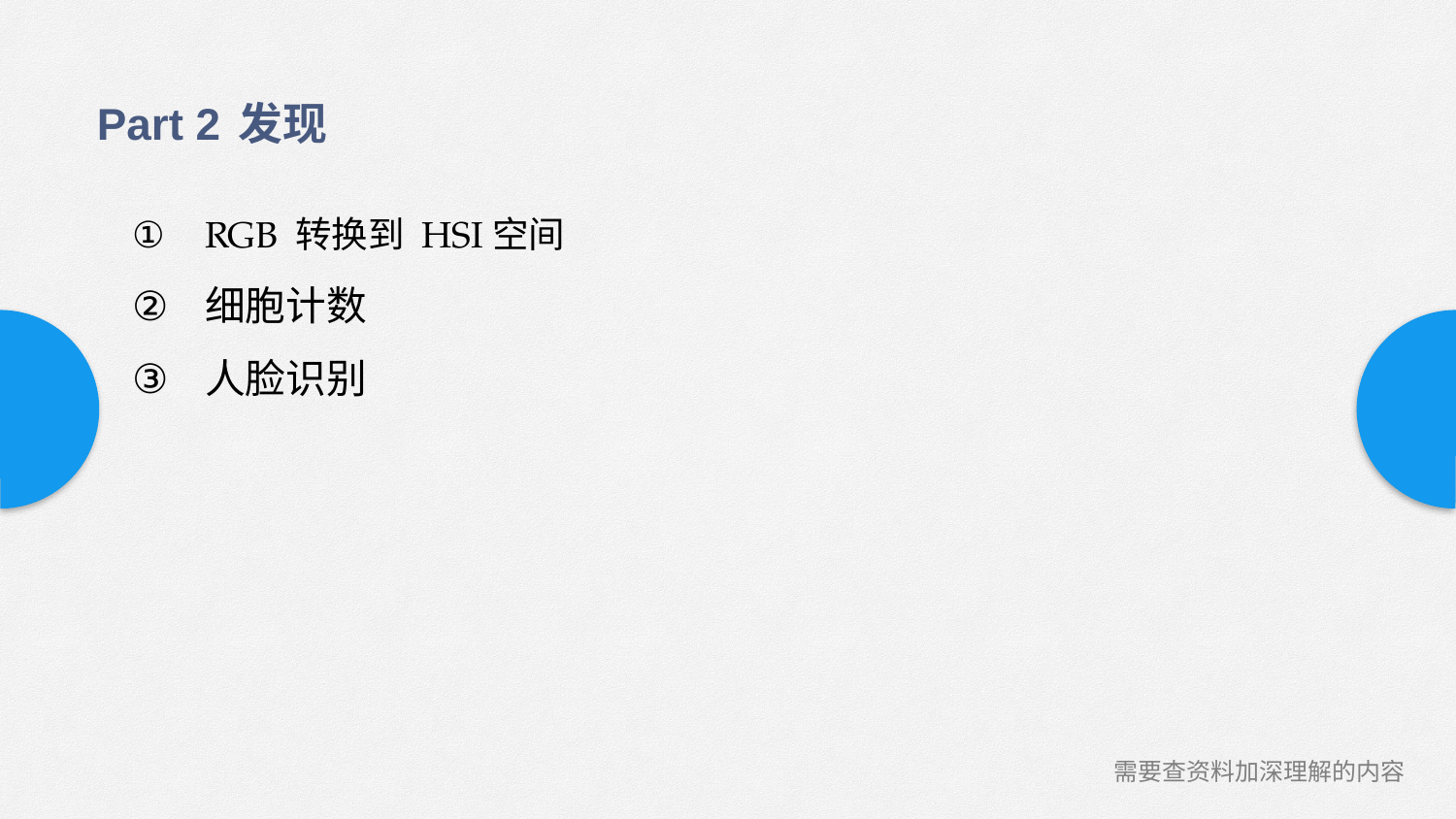

Part 2 发现
RGB 转换到 HSI空间
细胞计数
人脸识别
需要查资料加深理解的内容